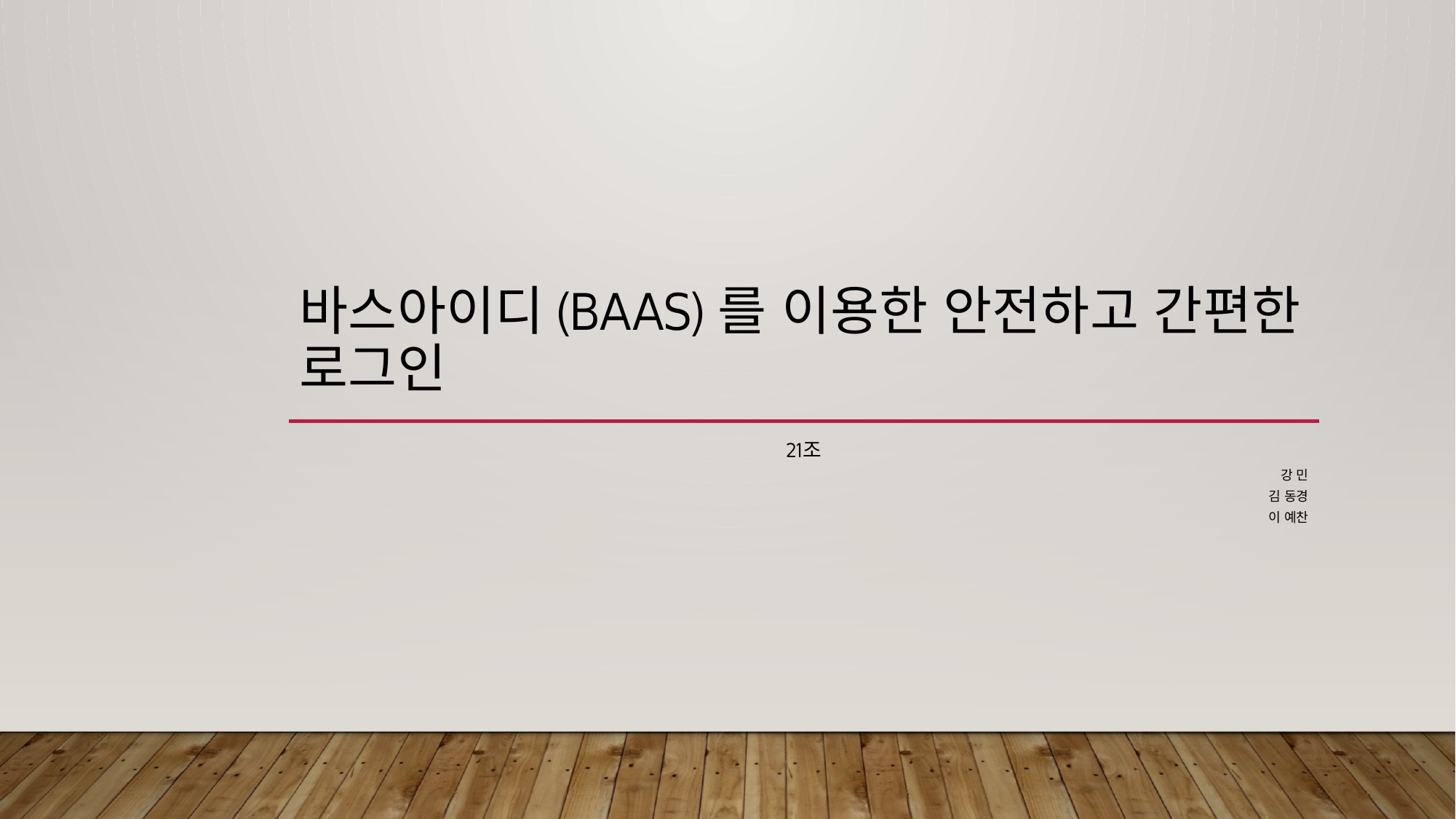

# 바스아이디(BaaS)를 이용한 안전하고 간편한 로그인
21조
                강 민
                  김 동경
                  이 예찬